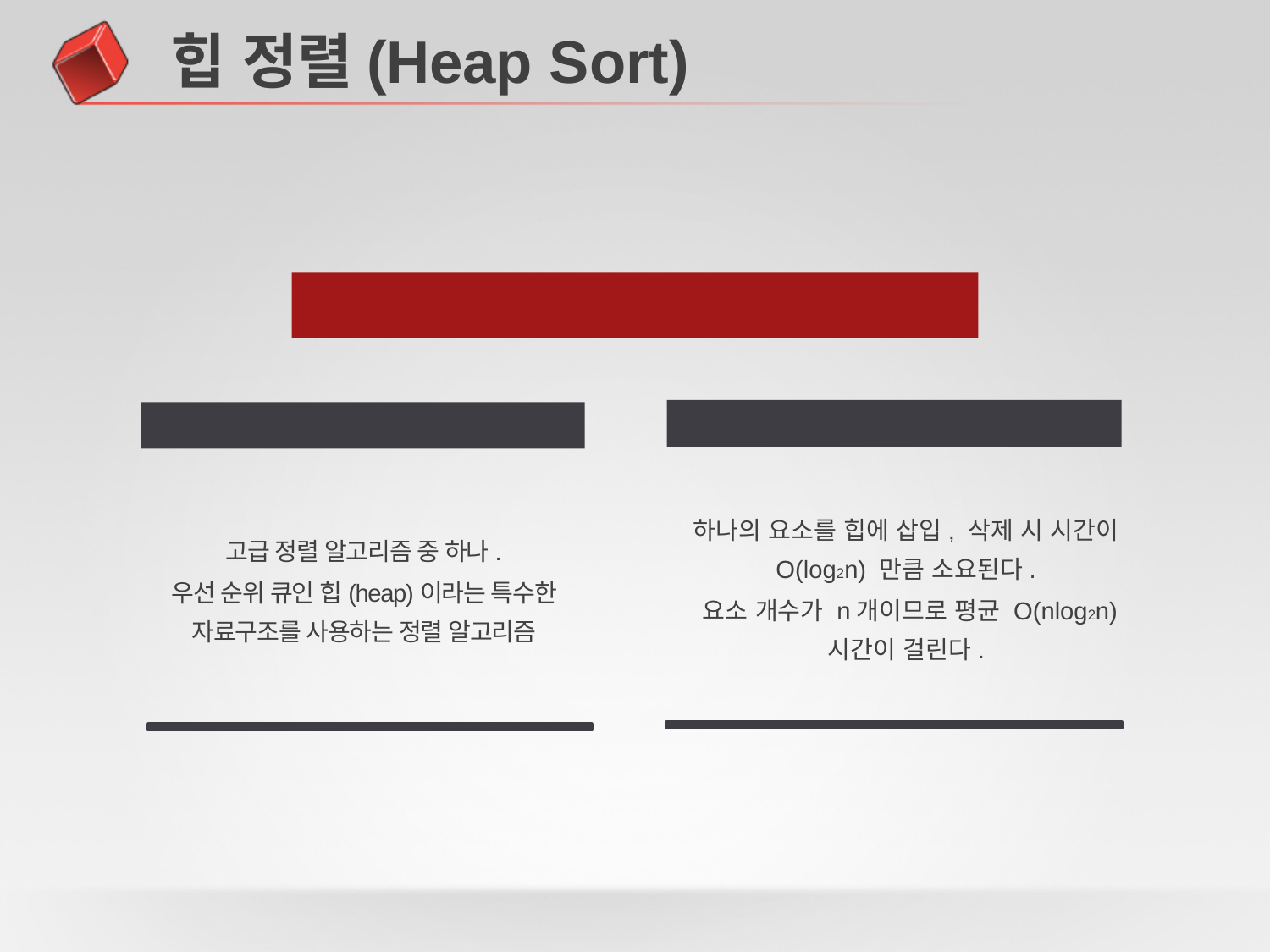

힙 정렬(Heap Sort)
2-2
힙 정렬?
시간 복잡도
정의

하나의 요소를 힙에 삽입, 삭제 시 시간이 O(log2n) 만큼 소요된다.
 요소 개수가 n개이므로 평균 O(nlog2n)시간이 걸린다.
고급 정렬 알고리즘 중 하나.
우선 순위 큐인 힙(heap)이라는 특수한 자료구조를 사용하는 정렬 알고리즘